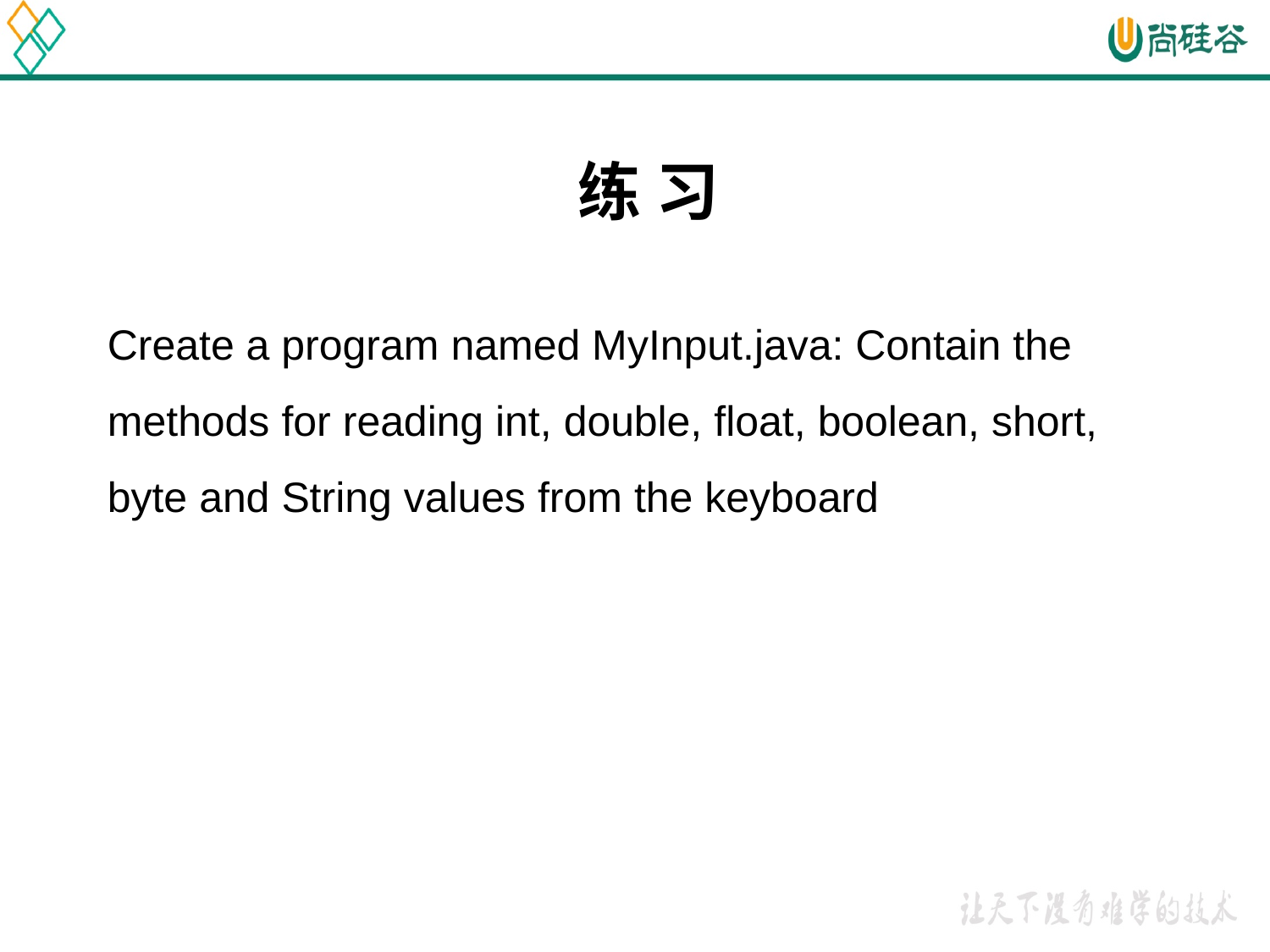

练 习
Create a program named MyInput.java: Contain the methods for reading int, double, float, boolean, short, byte and String values from the keyboard